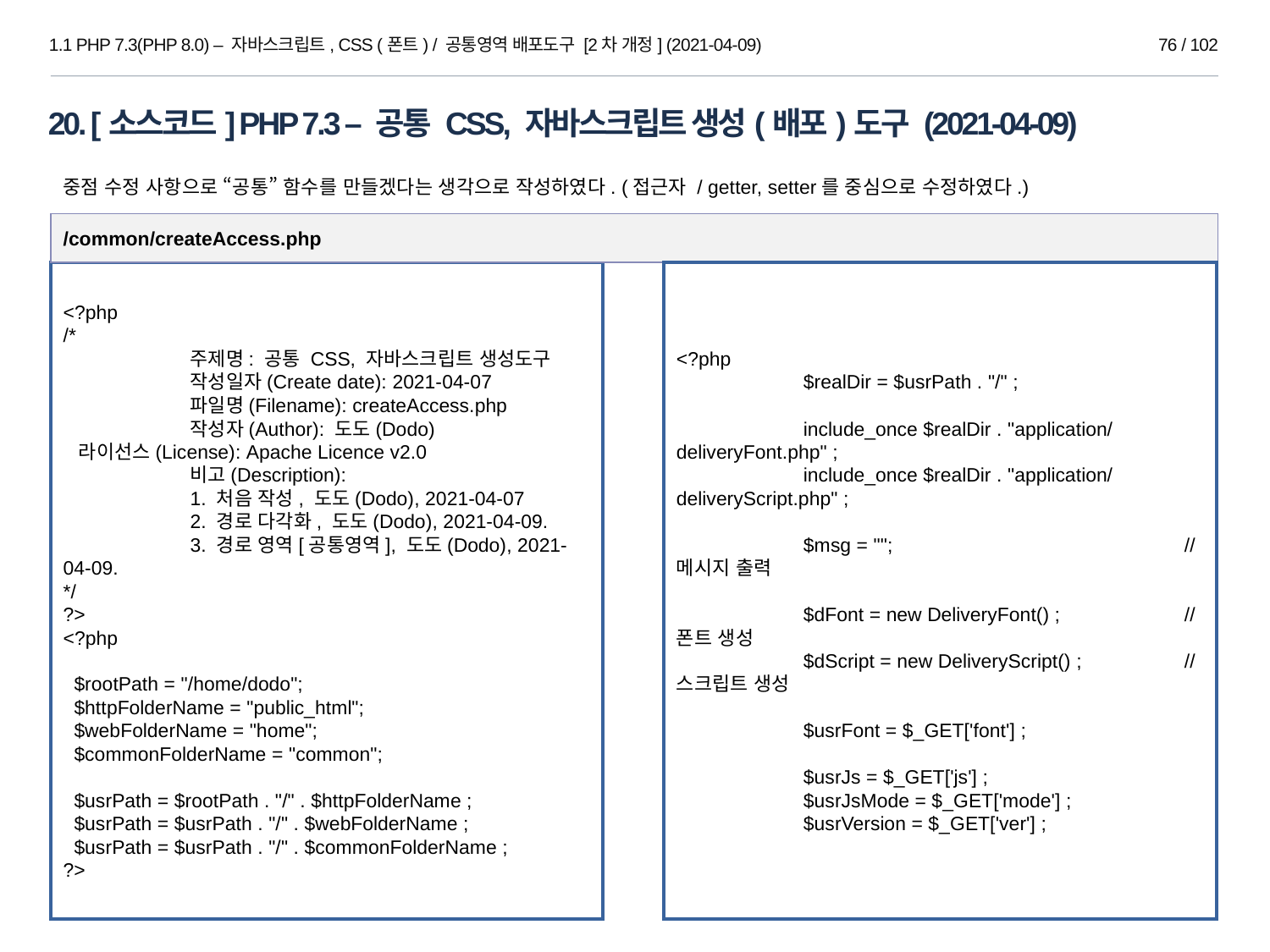

1.1 PHP 7.3(PHP 8.0) – 자바스크립트, CSS (폰트) / 공통영역 배포도구 [2차 개정] (2021-04-09)
76 / 102

20. [소스코드] PHP 7.3 – 공통 CSS, 자바스크립트 생성(배포)도구 (2021-04-09)
중점 수정 사항으로 “공통” 함수를 만들겠다는 생각으로 작성하였다. (접근자 / getter, setter를 중심으로 수정하였다.)
/common/createAccess.php

<?php
	$realDir = $usrPath . "/" ;

	include_once $realDir . "application/deliveryFont.php" ;
	include_once $realDir . "application/deliveryScript.php" ;

	$msg = "";			// 메시지 출력

	$dFont = new DeliveryFont() ;	// 폰트 생성
	$dScript = new DeliveryScript() ;	// 스크립트 생성

	$usrFont = $_GET['font'] ;

	$usrJs = $_GET['js'] ;
	$usrJsMode = $_GET['mode'] ;
	$usrVersion = $_GET['ver'] ;

<?php
/*
	주제명: 공통 CSS, 자바스크립트 생성도구
	작성일자(Create date): 2021-04-07
	파일명(Filename): createAccess.php
	작성자(Author): 도도(Dodo)
  라이선스(License): Apache Licence v2.0
	비고(Description):
	1. 처음 작성, 도도(Dodo), 2021-04-07
	2. 경로 다각화, 도도(Dodo), 2021-04-09.
	3. 경로 영역[공통영역], 도도(Dodo), 2021-04-09.
*/
?>
<?php

  $rootPath = "/home/dodo";
  $httpFolderName = "public_html";
  $webFolderName = "home";
  $commonFolderName = "common";

  $usrPath = $rootPath . "/" . $httpFolderName ;
  $usrPath = $usrPath . "/" . $webFolderName ;
  $usrPath = $usrPath . "/" . $commonFolderName ;
?>